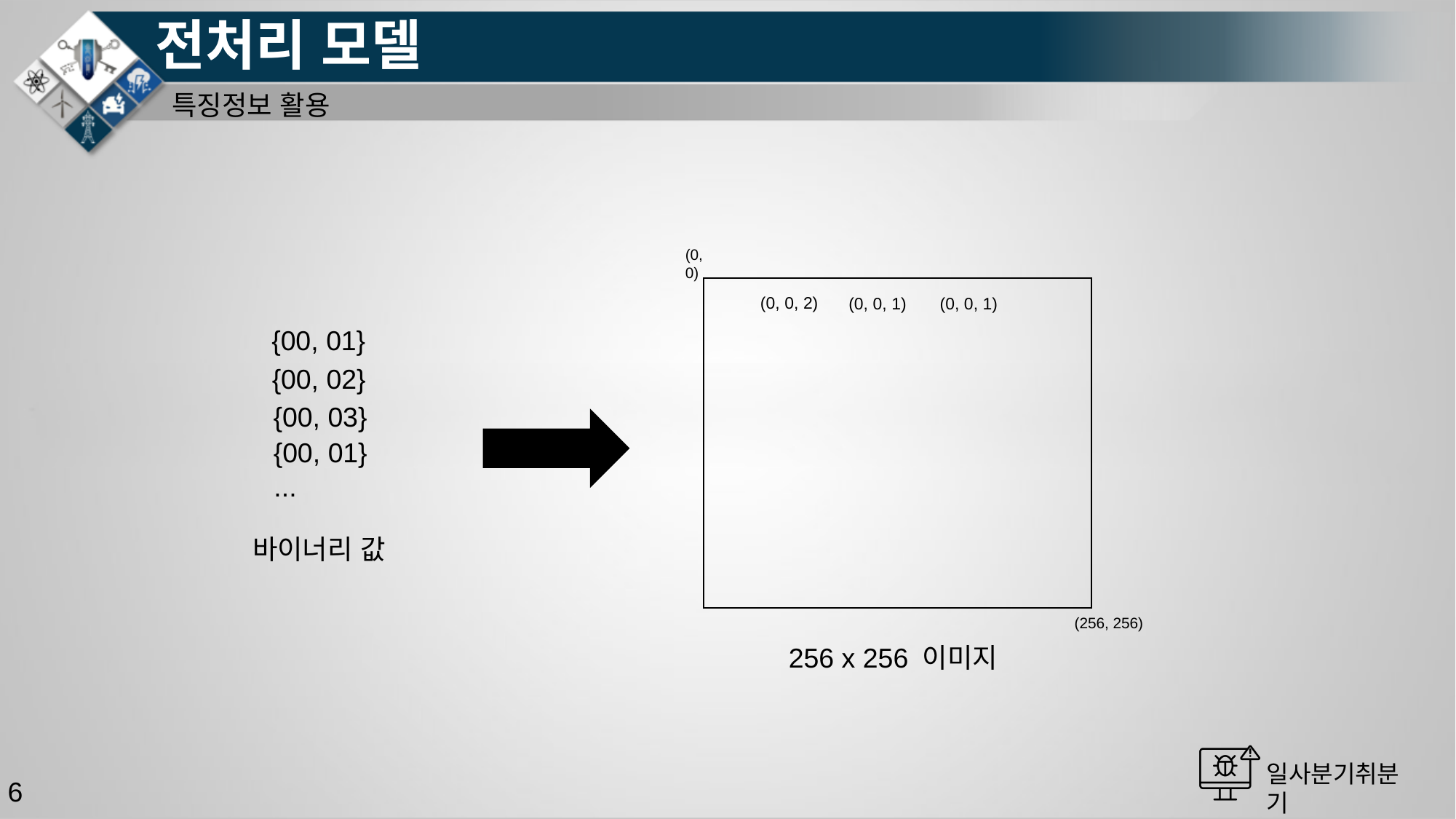

# 전처리 모델

특징정보 활용
(0, 0)

(0, 0, 2)
(0, 0, 1)
(0, 0, 1)
{00, 01}
{00, 02}
{00, 03}

{00, 01}
...
바이너리 값
(256, 256)
256 x 256 이미지